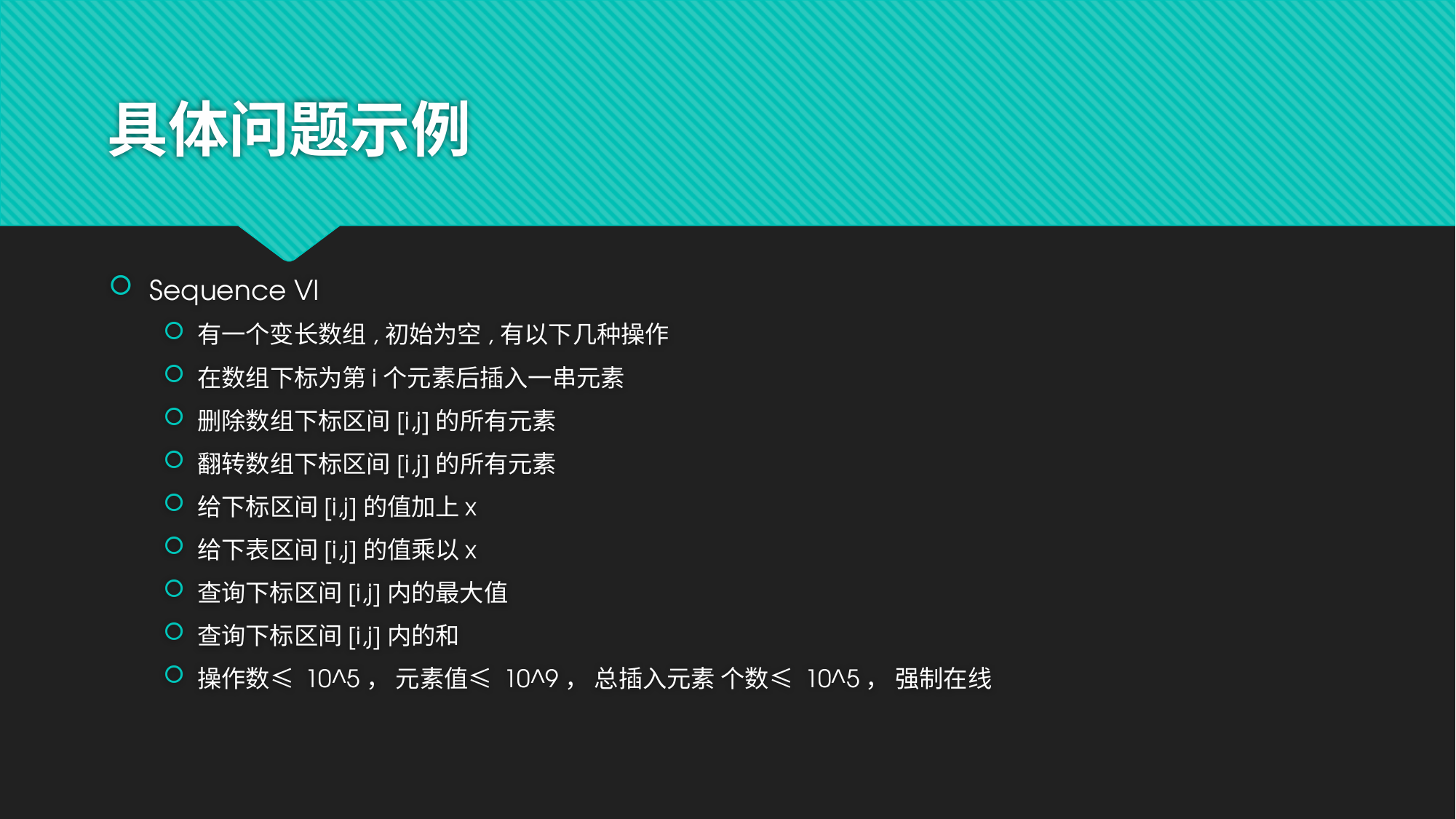

# 具体问题示例
Sequence VI
有一个变长数组,初始为空,有以下几种操作
在数组下标为第i个元素后插入一串元素
删除数组下标区间[i,j]的所有元素
翻转数组下标区间[i,j]的所有元素
给下标区间[i,j]的值加上x
给下表区间[i,j]的值乘以x
查询下标区间[i,j]内的最大值
查询下标区间[i,j]内的和
操作数≤ 10^5， 元素值≤ 10^9， 总插入元素 个数≤ 10^5， 强制在线